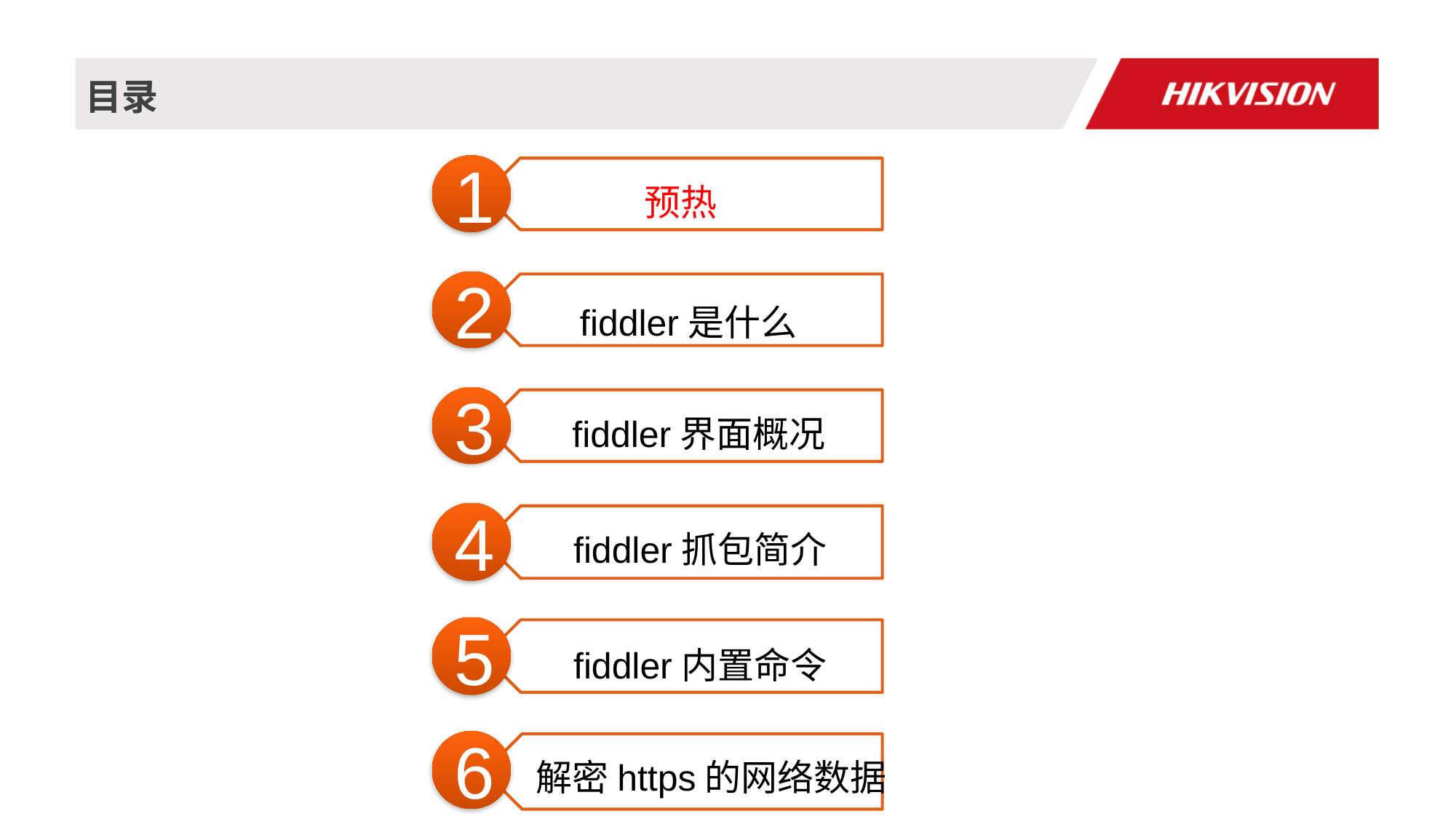

# 目录
预热
1
bug的定义

2
fiddler是什么

bug的定义
fiddler界面概况
3

bug的定义
fiddler抓包简介
4

bug的定义
fiddler内置命令
5

bug的定义
解密https的网络数据
6

bug的定义